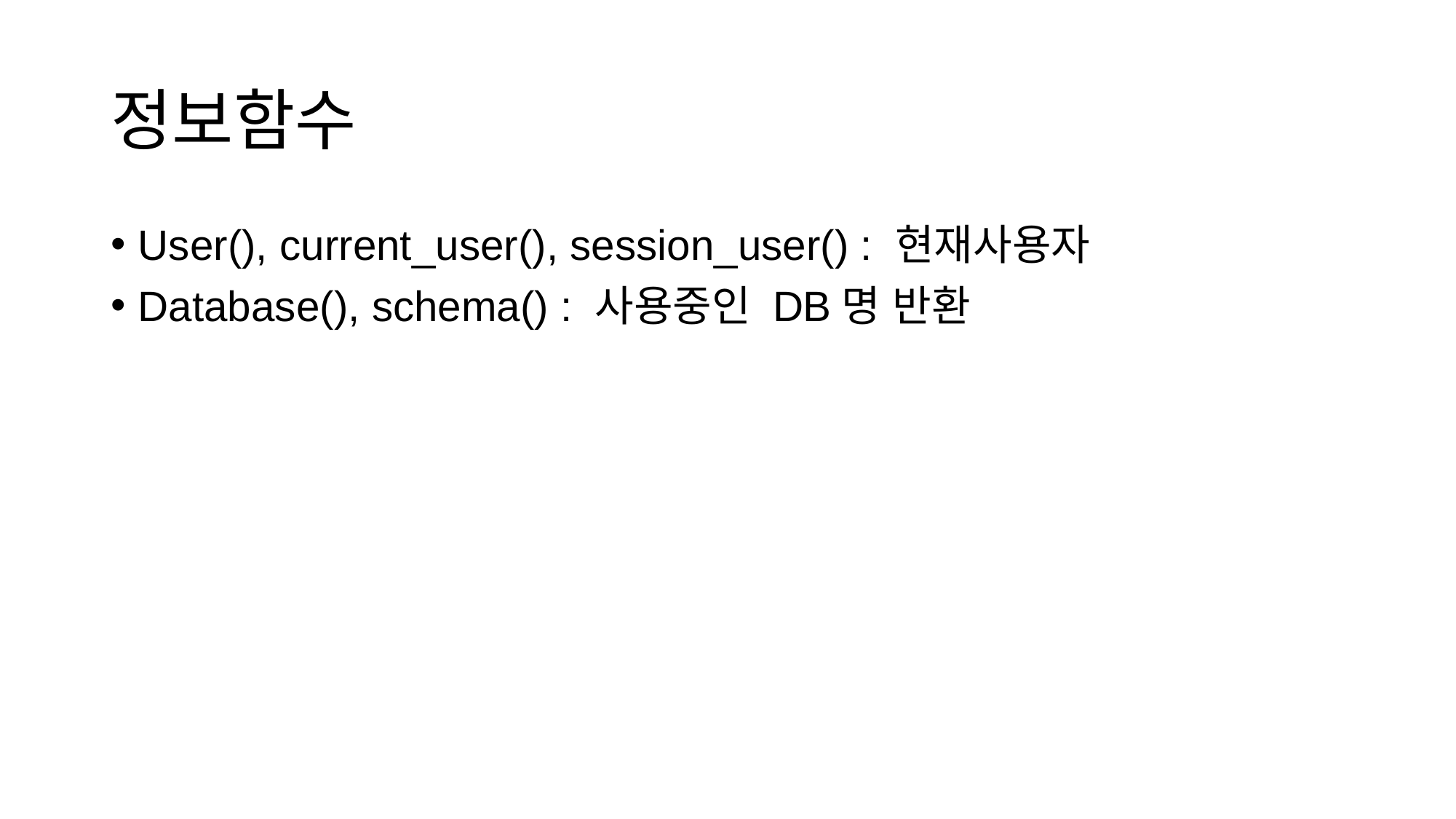

# 정보함수
User(), current_user(), session_user() : 현재사용자
Database(), schema() : 사용중인 DB명 반환